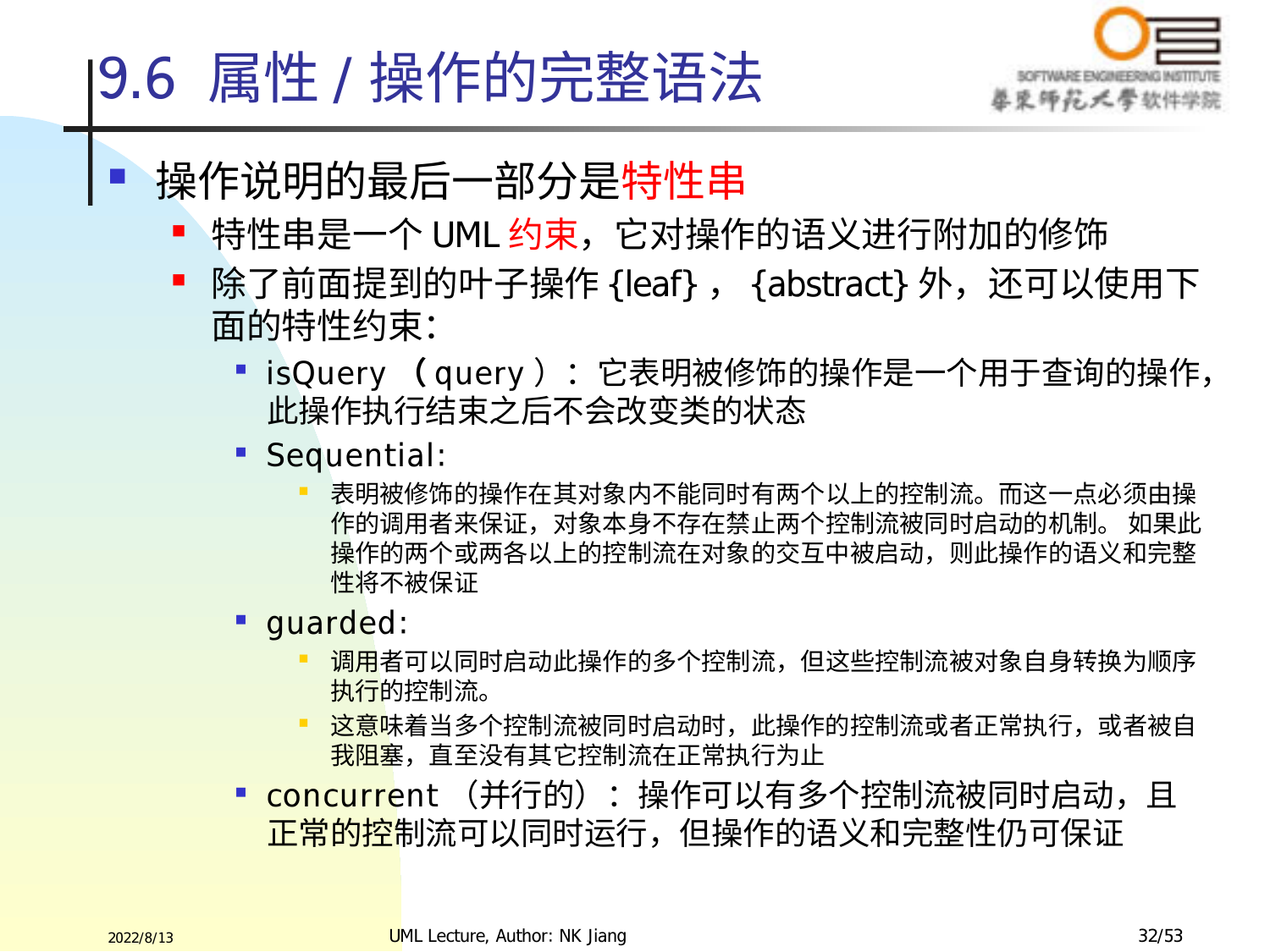

# 9.6 属性/操作的完整语法
操作说明的最后一部分是特性串
特性串是一个UML约束，它对操作的语义进行附加的修饰
除了前面提到的叶子操作{leaf}，{abstract}外，还可以使用下面的特性约束：
isQuery（query）：它表明被修饰的操作是一个用于查询的操作，此操作执行结束之后不会改变类的状态
Sequential:
表明被修饰的操作在其对象内不能同时有两个以上的控制流。而这一点必须由操作的调用者来保证，对象本身不存在禁止两个控制流被同时启动的机制。 如果此操作的两个或两各以上的控制流在对象的交互中被启动，则此操作的语义和完整性将不被保证
guarded:
调用者可以同时启动此操作的多个控制流，但这些控制流被对象自身转换为顺序执行的控制流。
这意味着当多个控制流被同时启动时，此操作的控制流或者正常执行，或者被自我阻塞，直至没有其它控制流在正常执行为止
concurrent（并行的）：操作可以有多个控制流被同时启动，且正常的控制流可以同时运行，但操作的语义和完整性仍可保证
2022/8/13
UML Lecture, Author: NK Jiang
32/53